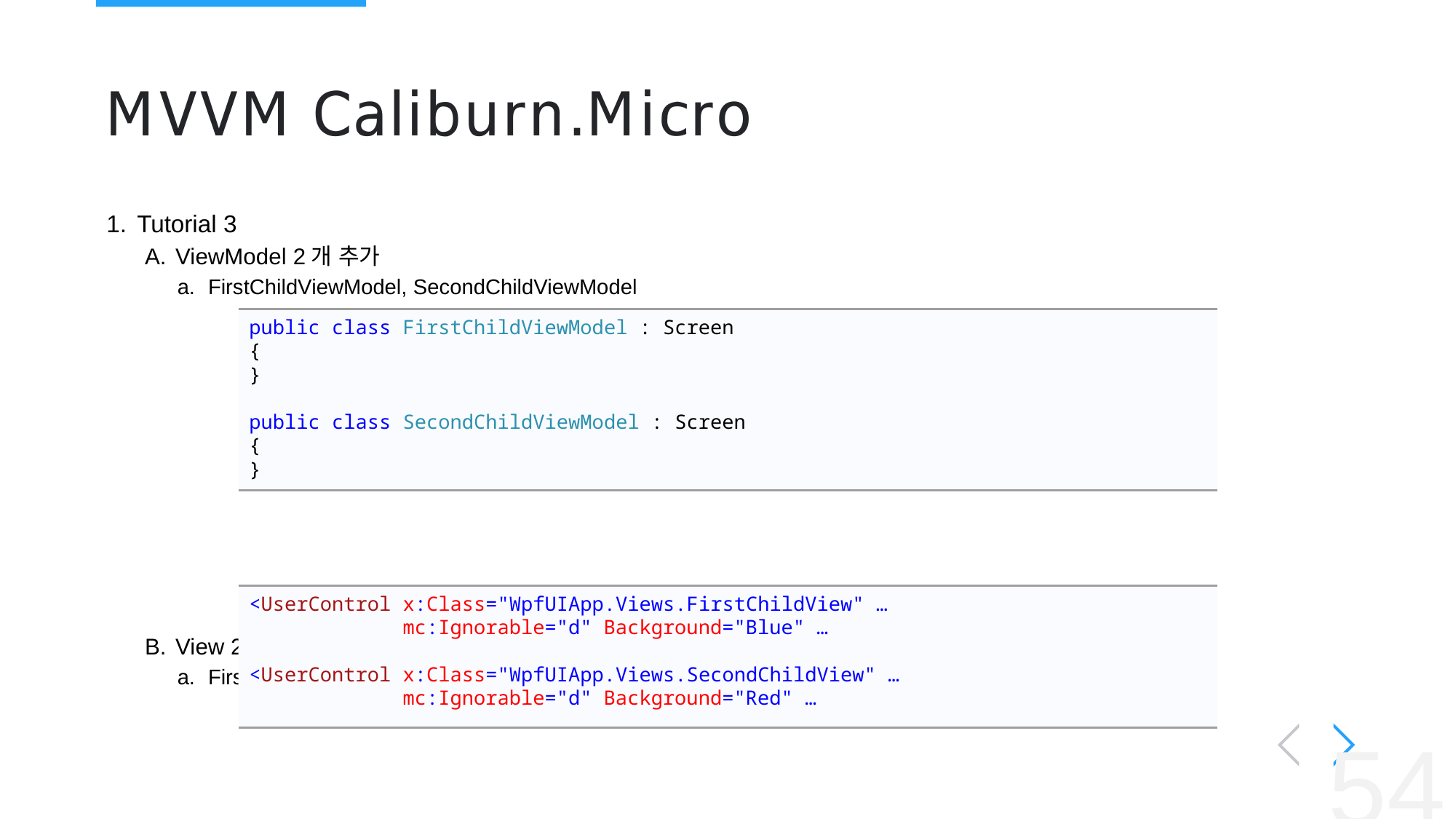

# MVVM Caliburn.Micro
Tutorial 3
ViewModel 2개 추가
FirstChildViewModel, SecondChildViewModel

View 2개 추가(UserControl)
FirstChildView, SecondChildView.xaml

public class FirstChildViewModel : Screen
{
}

public class SecondChildViewModel : Screen
{
}
<UserControl x:Class="WpfUIApp.Views.FirstChildView" …
             mc:Ignorable="d" Background="Blue" …

<UserControl x:Class="WpfUIApp.Views.SecondChildView" …
             mc:Ignorable="d" Background="Red" …
54